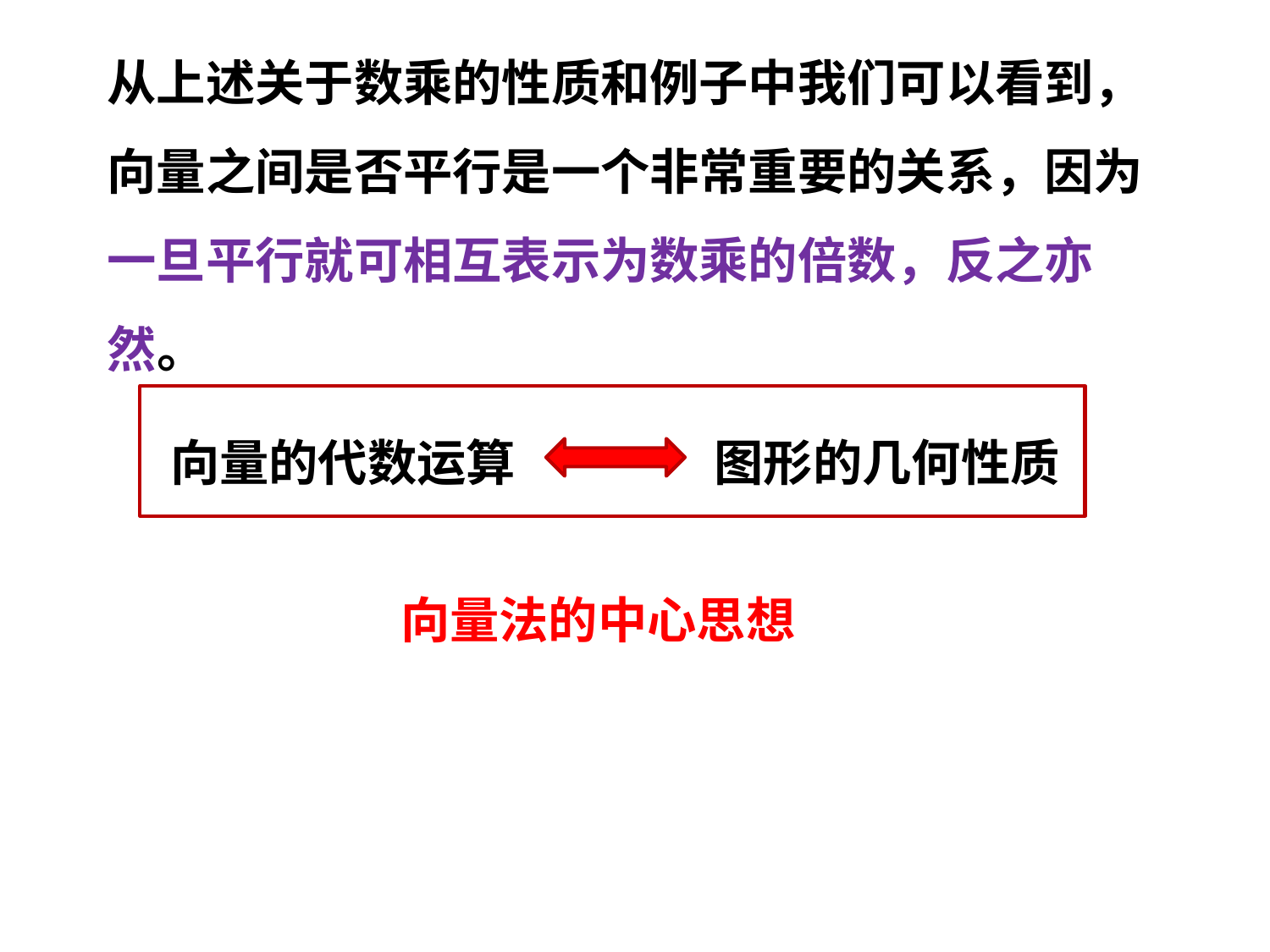

从上述关于数乘的性质和例子中我们可以看到，向量之间是否平行是一个非常重要的关系，因为一旦平行就可相互表示为数乘的倍数，反之亦然。

向量的代数运算
图形的几何性质

向量法的中心思想